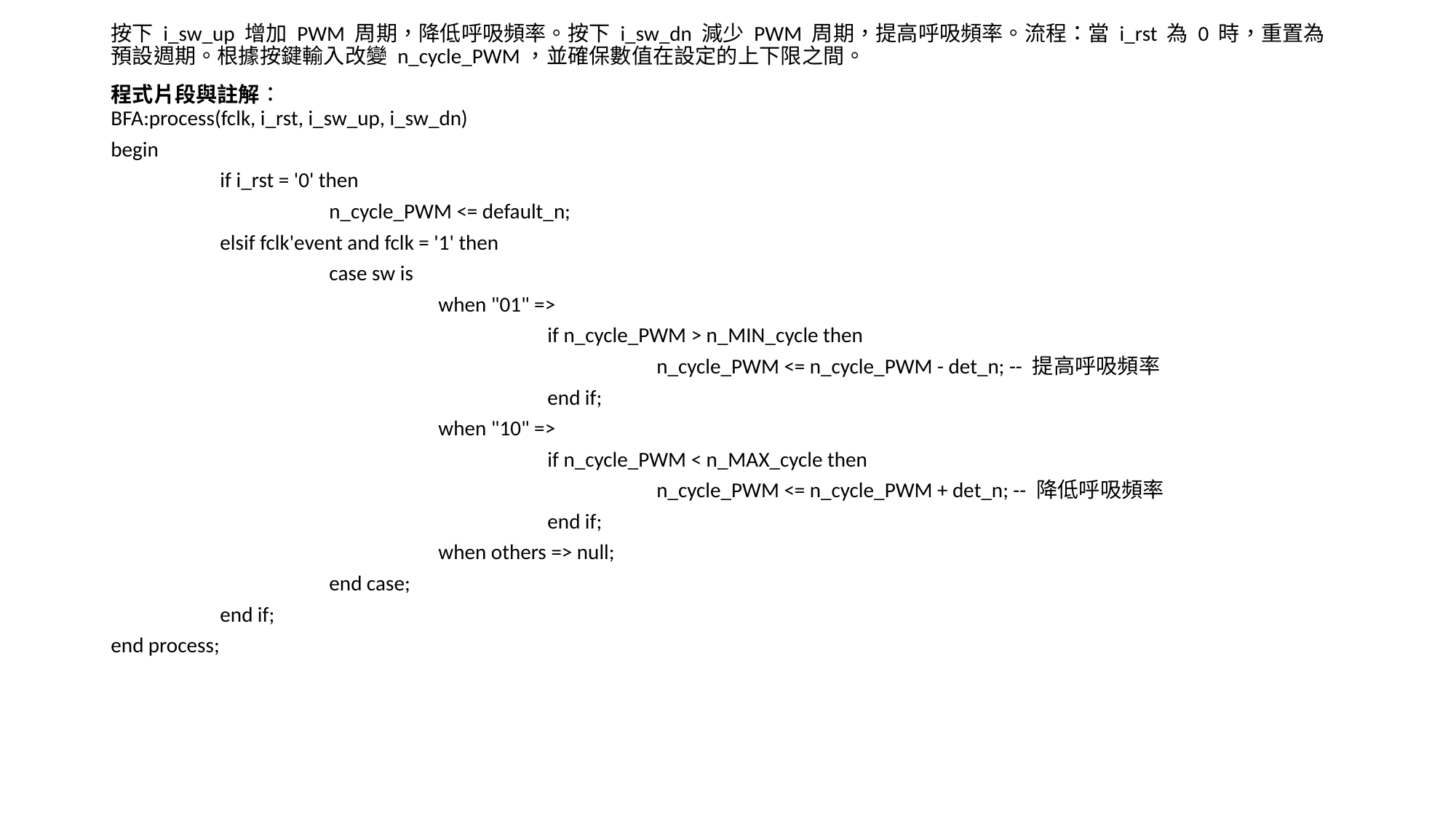

按下 i_sw_up 增加 PWM 周期，降低呼吸頻率。按下 i_sw_dn 減少 PWM 周期，提高呼吸頻率。流程：當 i_rst 為 0 時，重置為預設週期。根據按鍵輸入改變 n_cycle_PWM，並確保數值在設定的上下限之間。
程式片段與註解：
BFA:process(fclk, i_rst, i_sw_up, i_sw_dn)
begin
	if i_rst = '0' then
		n_cycle_PWM <= default_n;
	elsif fclk'event and fclk = '1' then
		case sw is
			when "01" =>
				if n_cycle_PWM > n_MIN_cycle then
					n_cycle_PWM <= n_cycle_PWM - det_n; -- 提高呼吸頻率
				end if;
			when "10" =>
				if n_cycle_PWM < n_MAX_cycle then
					n_cycle_PWM <= n_cycle_PWM + det_n; -- 降低呼吸頻率
				end if;
			when others => null;
		end case;
	end if;
end process;